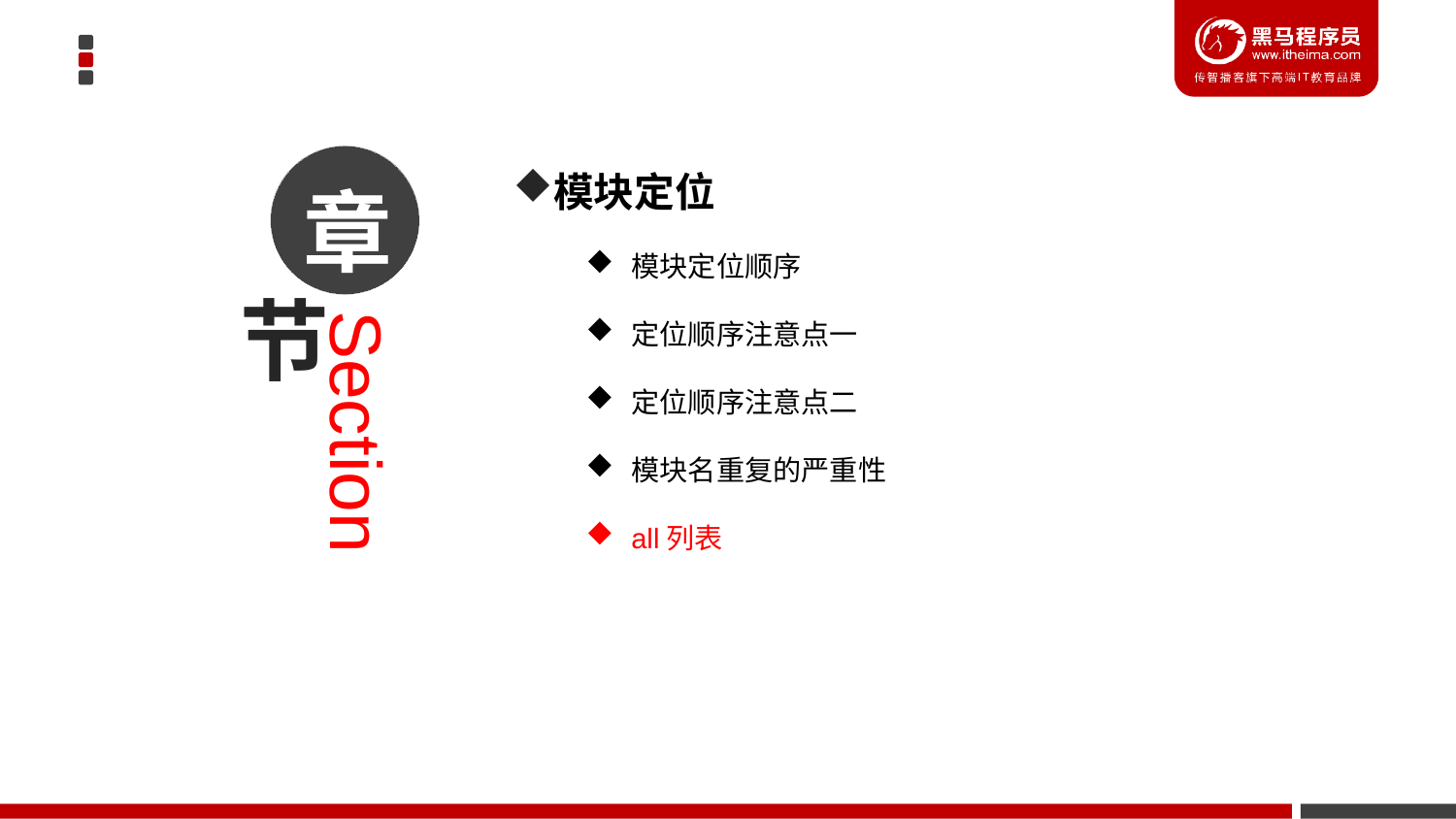

模块定位
模块定位顺序
定位顺序注意点一
定位顺序注意点二
模块名重复的严重性
all列表
章
节
Section